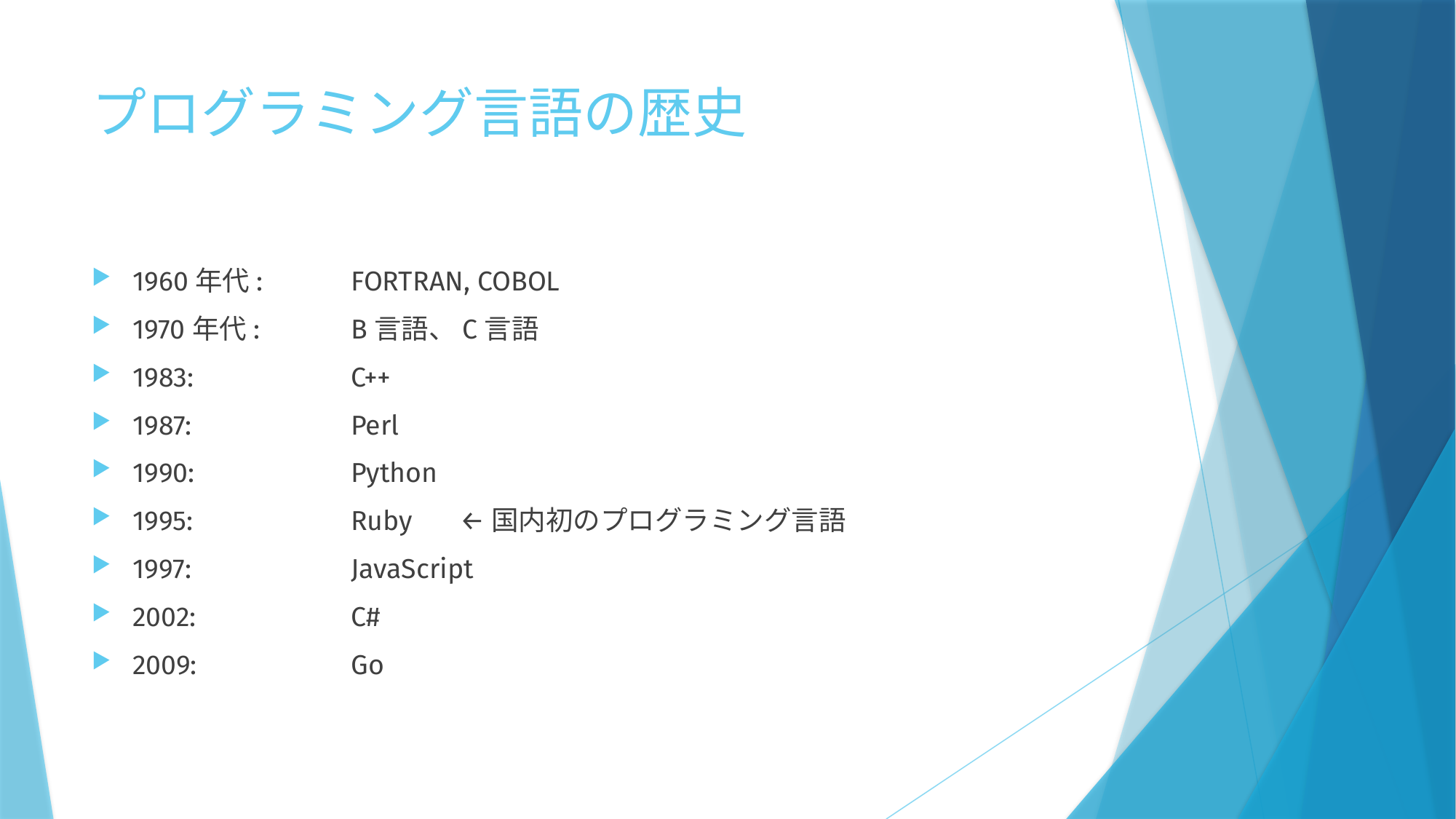

# プログラミング言語の歴史
1960年代:	FORTRAN, COBOL
1970年代:	B言語、C言語
1983:		C++
1987:		Perl
1990:		Python
1995:		Ruby	←国内初のプログラミング言語
1997:		JavaScript
2002:		C#
2009:		Go